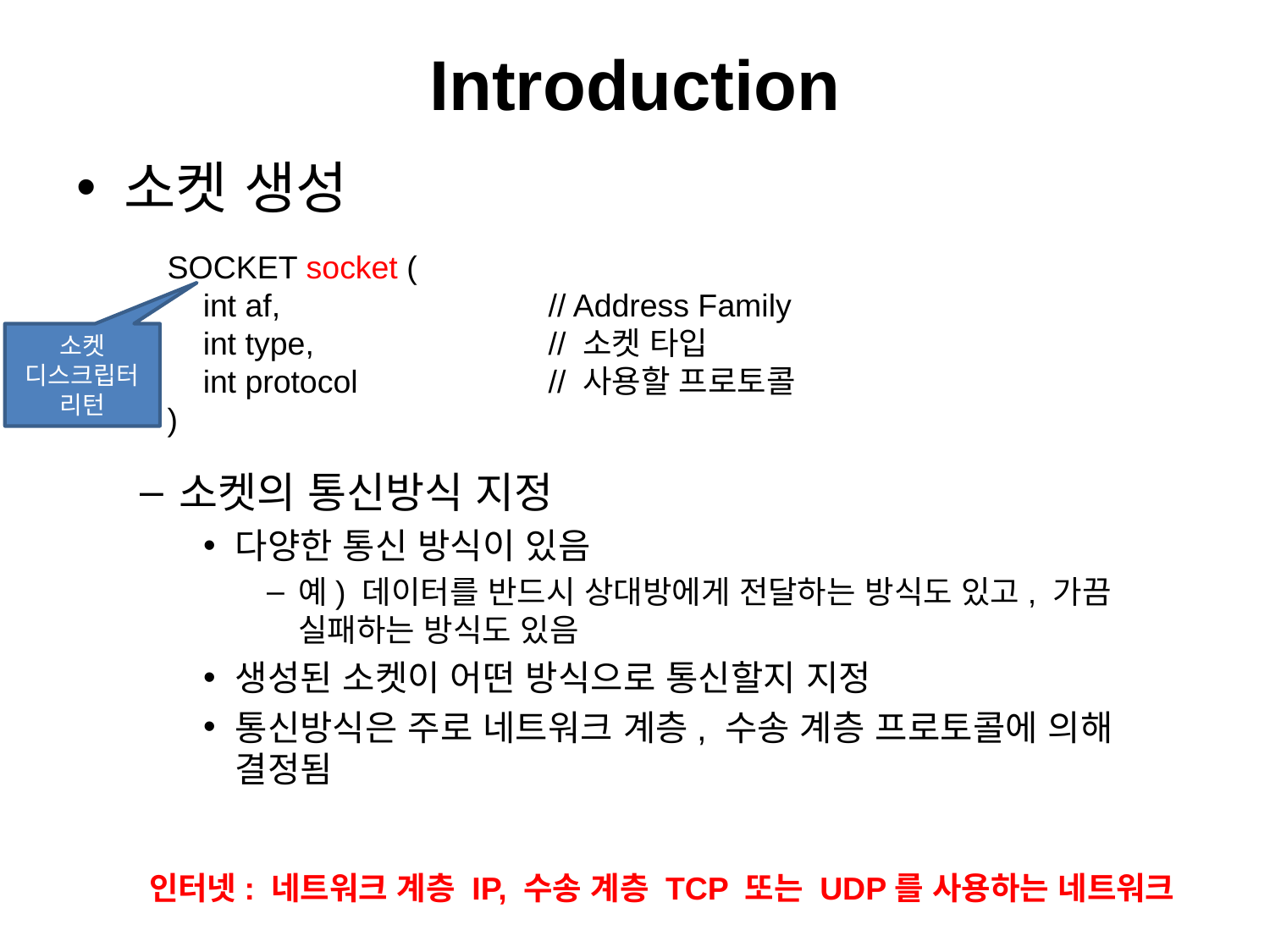

# Introduction
소켓 생성

소켓의 통신방식 지정
다양한 통신 방식이 있음
예) 데이터를 반드시 상대방에게 전달하는 방식도 있고, 가끔 실패하는 방식도 있음
생성된 소켓이 어떤 방식으로 통신할지 지정
통신방식은 주로 네트워크 계층, 수송 계층 프로토콜에 의해 결정됨
SOCKET socket (
    int af,			// Address Family
    int type,		// 소켓 타입
    int protocol		// 사용할 프로토콜
)
소켓
디스크립터
리턴
인터넷: 네트워크 계층 IP, 수송 계층 TCP 또는 UDP를 사용하는 네트워크